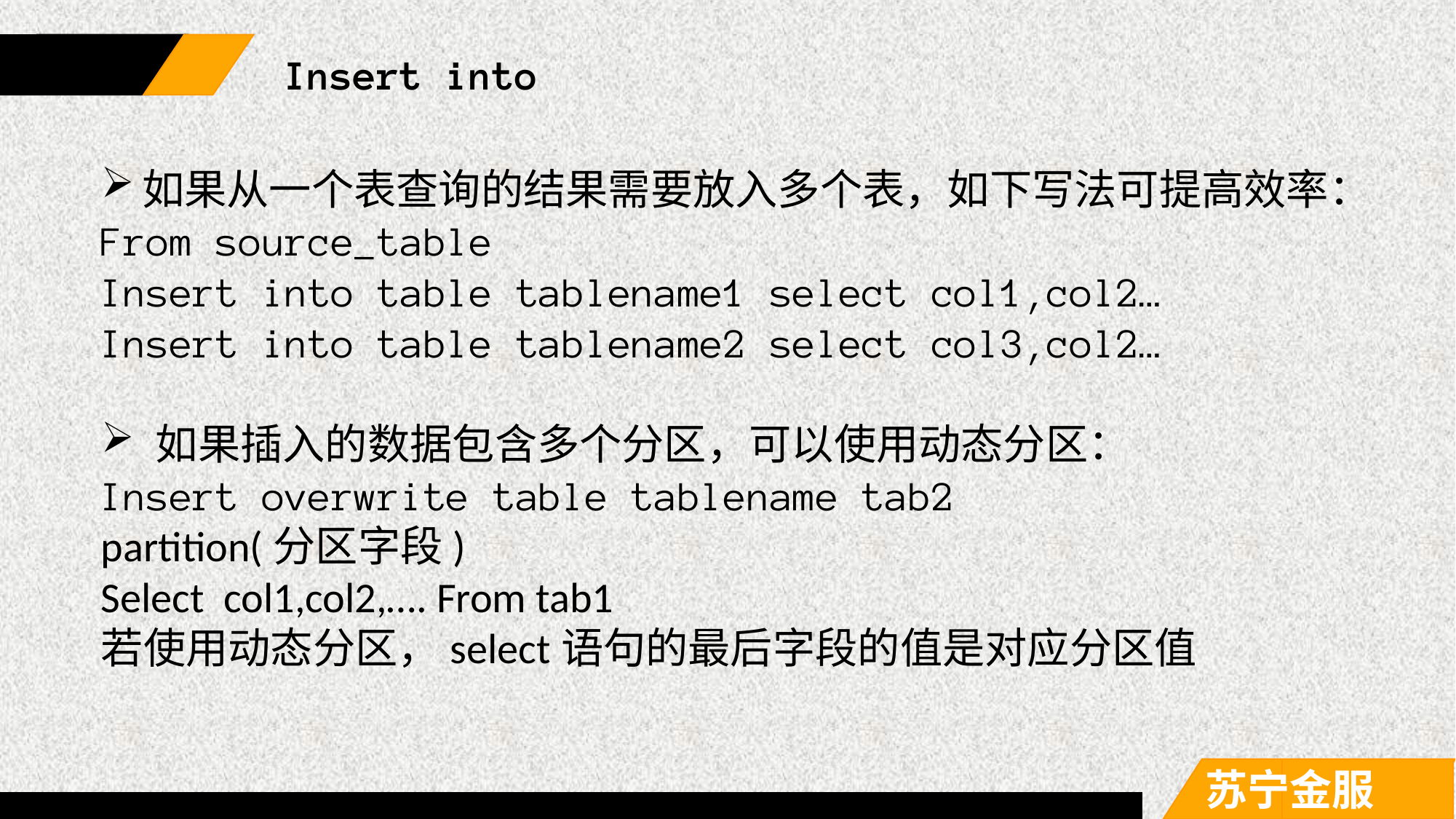

Insert into
如果从一个表查询的结果需要放入多个表，如下写法可提高效率：
From source_table
Insert into table tablename1 select col1,col2…
Insert into table tablename2 select col3,col2…

如果插入的数据包含多个分区，可以使用动态分区：
Insert overwrite table tablename tab2
partition(分区字段)
Select  col1,col2,…. From tab1
若使用动态分区，select语句的最后字段的值是对应分区值